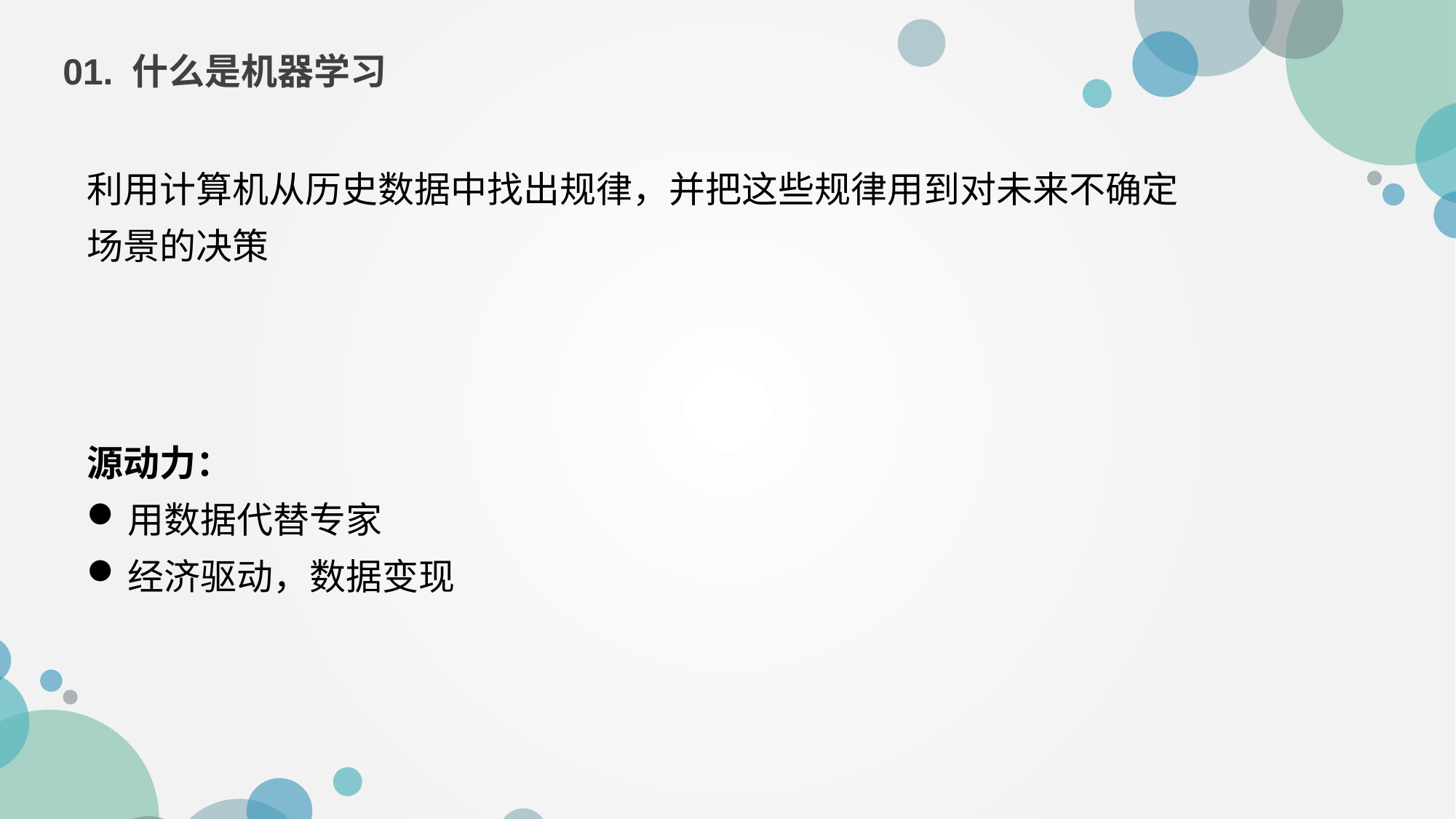

01. 什么是机器学习
利用计算机从历史数据中找出规律，并把这些规律用到对未来不确定场景的决策

源动力：
用数据代替专家
经济驱动，数据变现